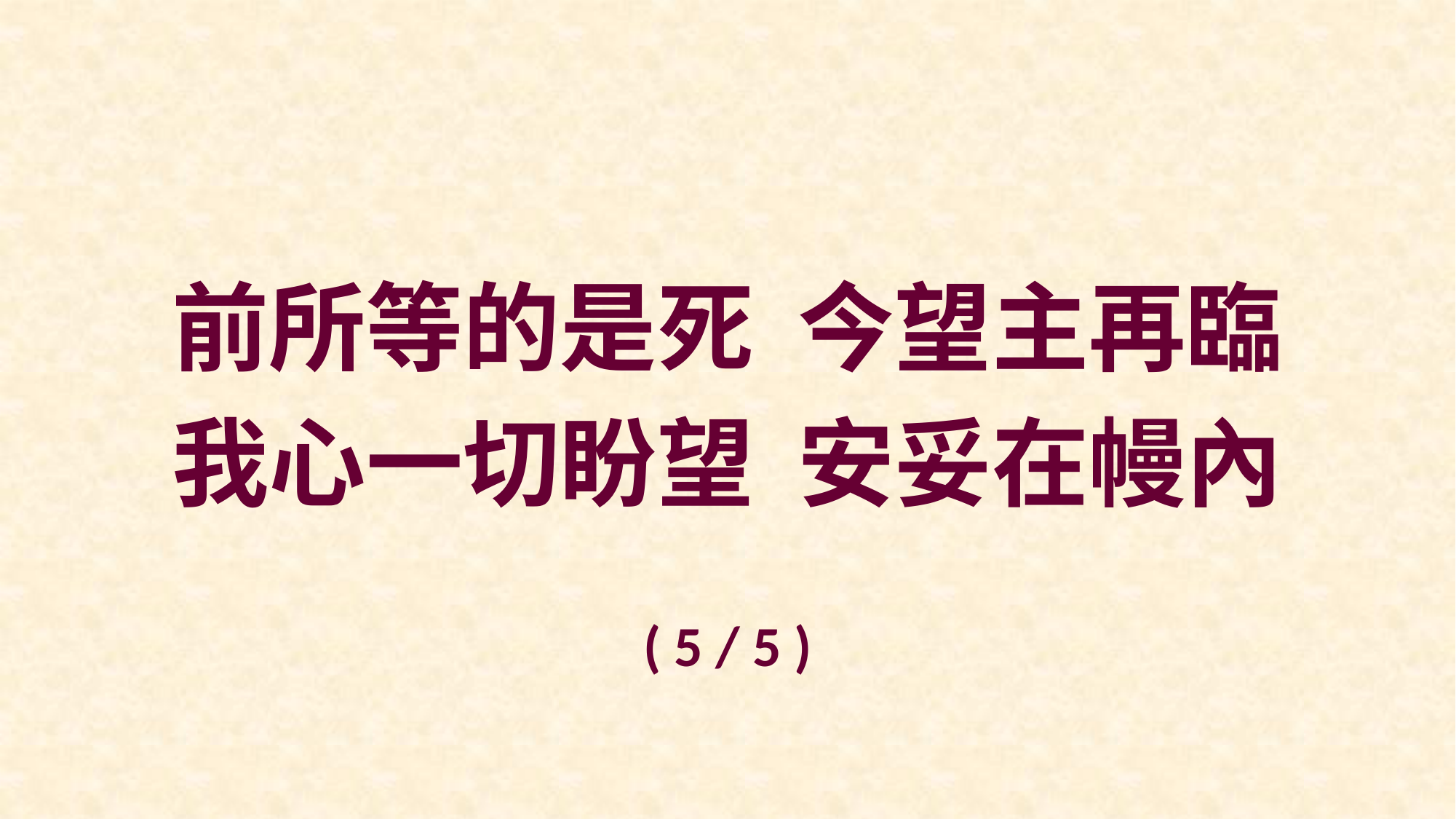

前所等的是死  今望主再臨
我心一切盼望  安妥在幔內
( 5 / 5 )